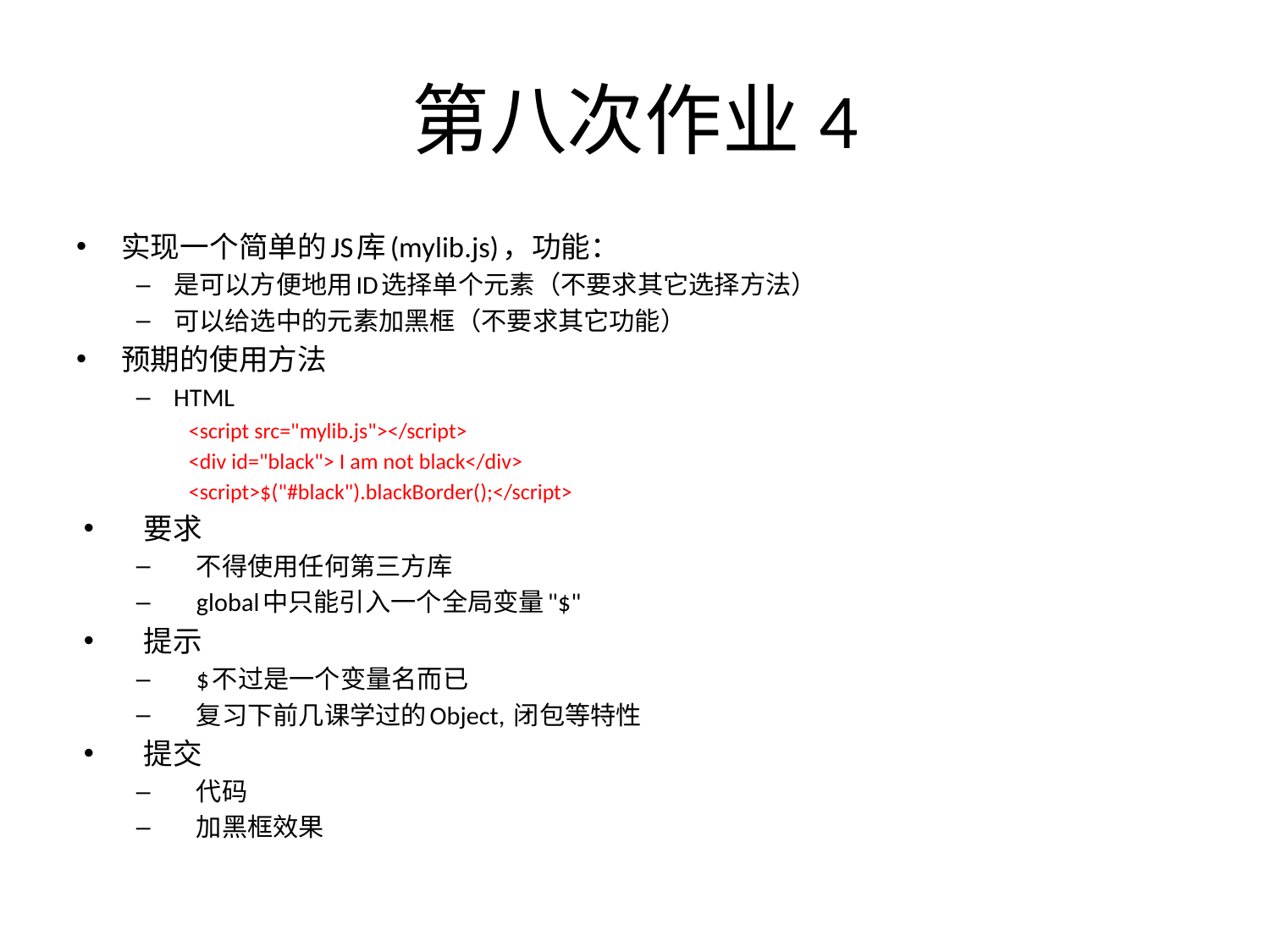

# 第八次作业4
实现一个简单的JS库(mylib.js)，功能：
是可以方便地用ID选择单个元素（不要求其它选择方法）
可以给选中的元素加黑框（不要求其它功能）
预期的使用方法
HTML
<script src="mylib.js"></script>
<div id="black"> I am not black</div>
<script>$("#black").blackBorder();</script>
要求
不得使用任何第三方库
global中只能引入一个全局变量"$"
提示
$不过是一个变量名而已
复习下前几课学过的Object, 闭包等特性
提交
代码
加黑框效果